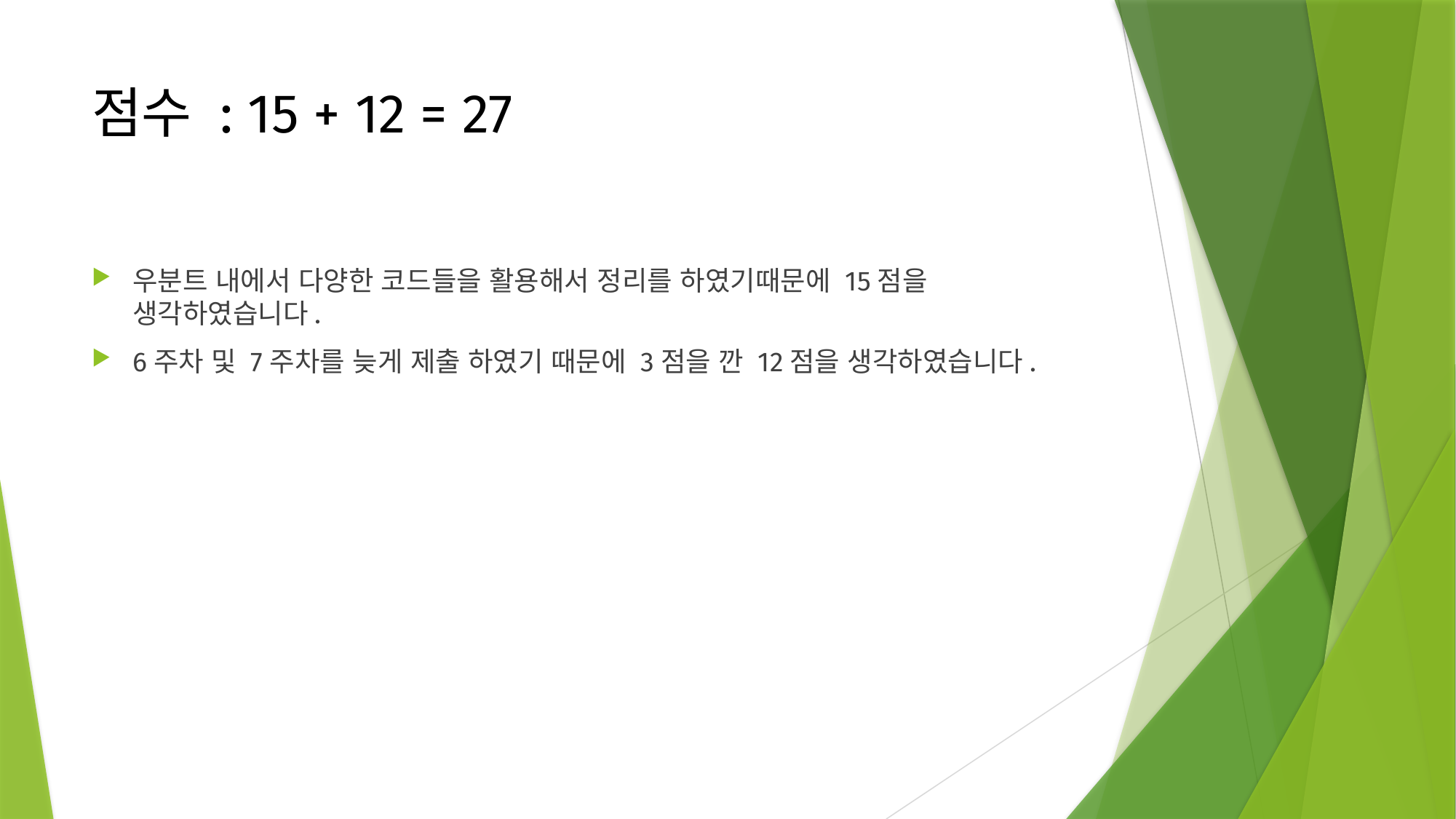

# 점수 : 15 + 12 = 27
우분트 내에서 다양한 코드들을 활용해서 정리를 하였기때문에 15점을 생각하였습니다.
6주차 및 7주차를 늦게 제출 하였기 때문에 3점을 깐 12점을 생각하였습니다.